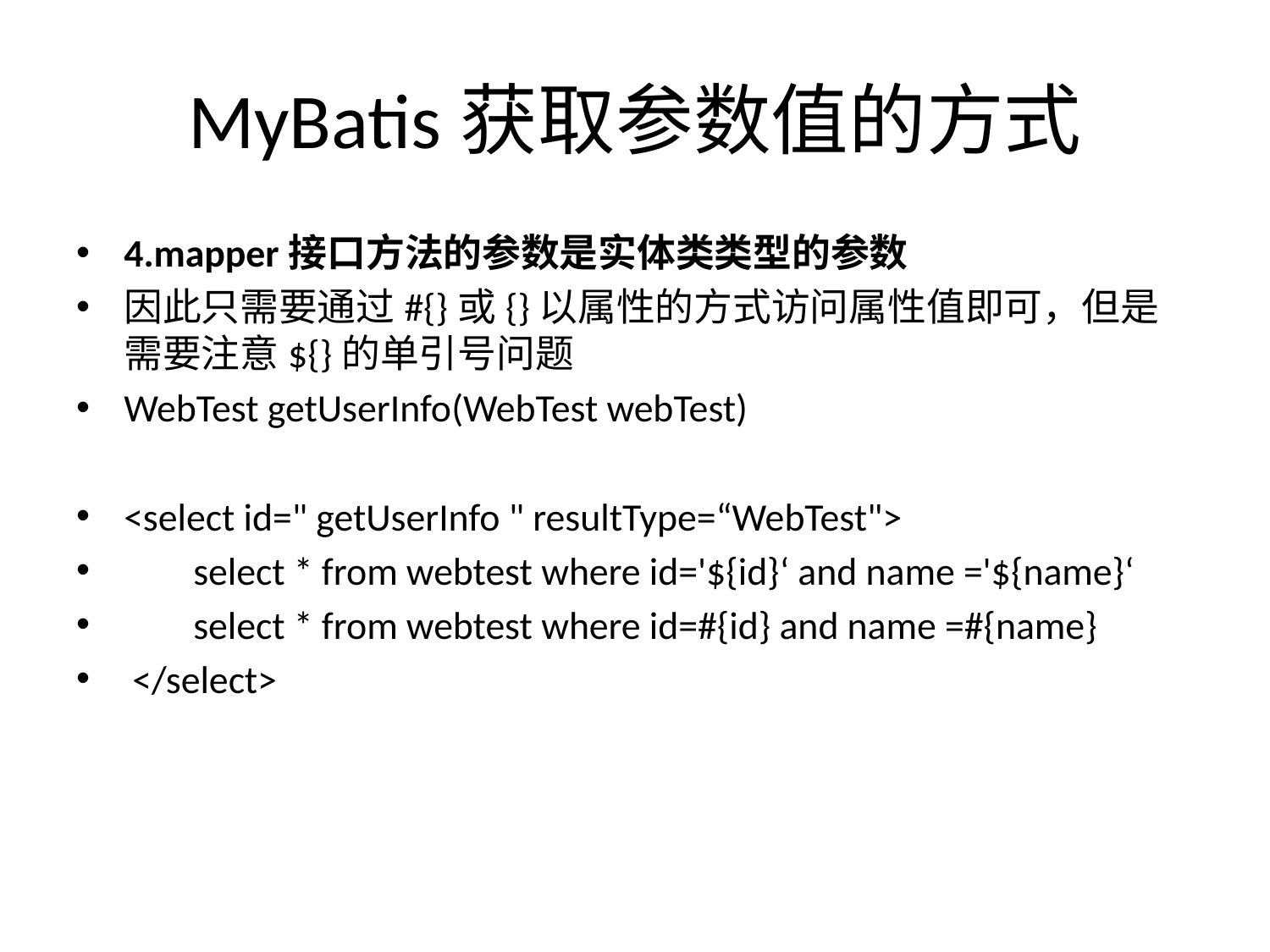

# MyBatis获取参数值的方式
4.mapper接口方法的参数是实体类类型的参数
因此只需要通过#{}或{}以属性的方式访问属性值即可，但是需要注意${}的单引号问题
WebTest getUserInfo(WebTest webTest)

<select id=" getUserInfo " resultType=“WebTest">
        select * from webtest where id='${id}‘ and name ='${name}‘
        select * from webtest where id=#{id} and name =#{name}
 </select>